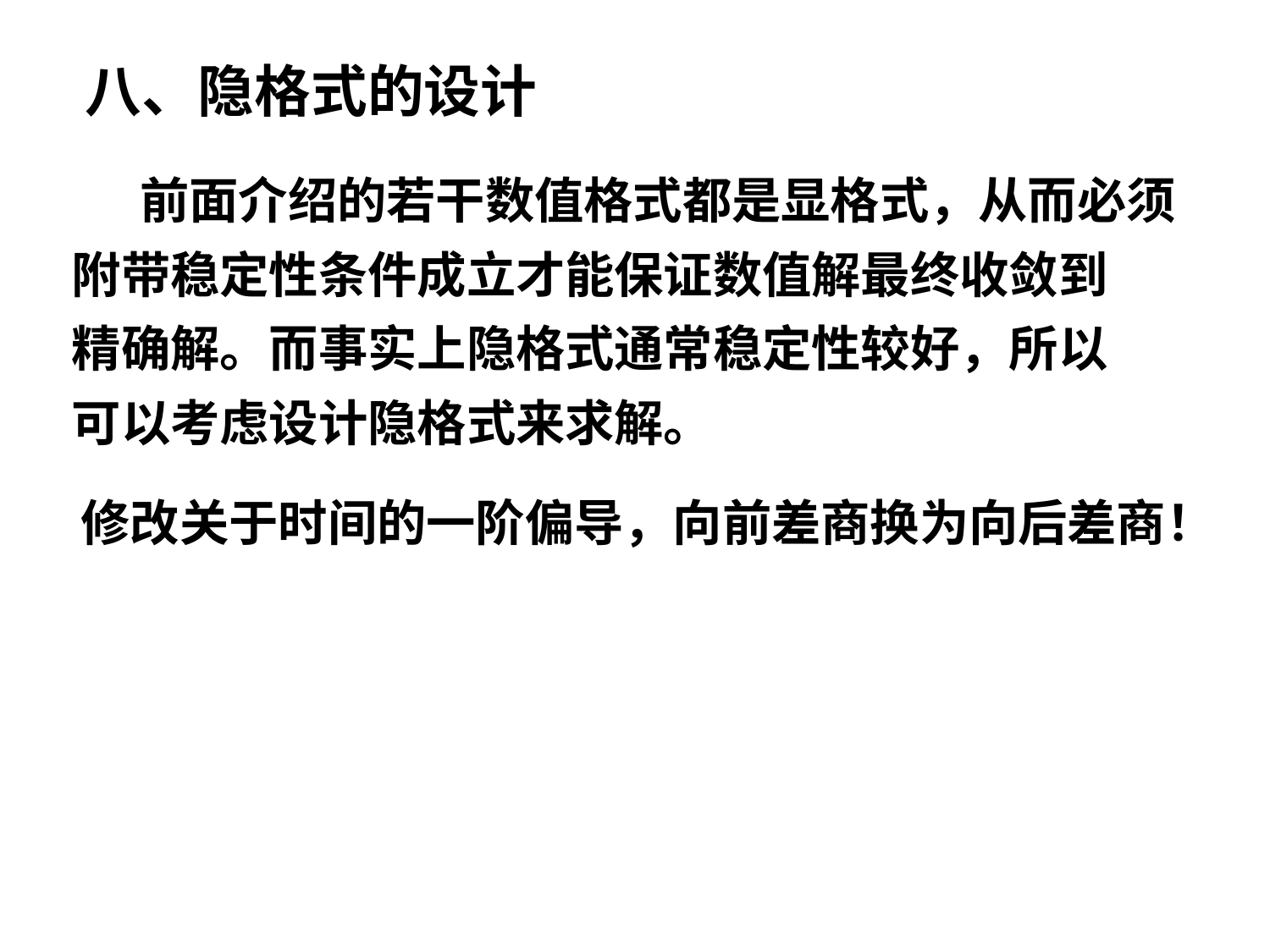

八、隐格式的设计
     前面介绍的若干数值格式都是显格式，从而必须
附带稳定性条件成立才能保证数值解最终收敛到
精确解。而事实上隐格式通常稳定性较好，所以
可以考虑设计隐格式来求解。
修改关于时间的一阶偏导，向前差商换为向后差商！